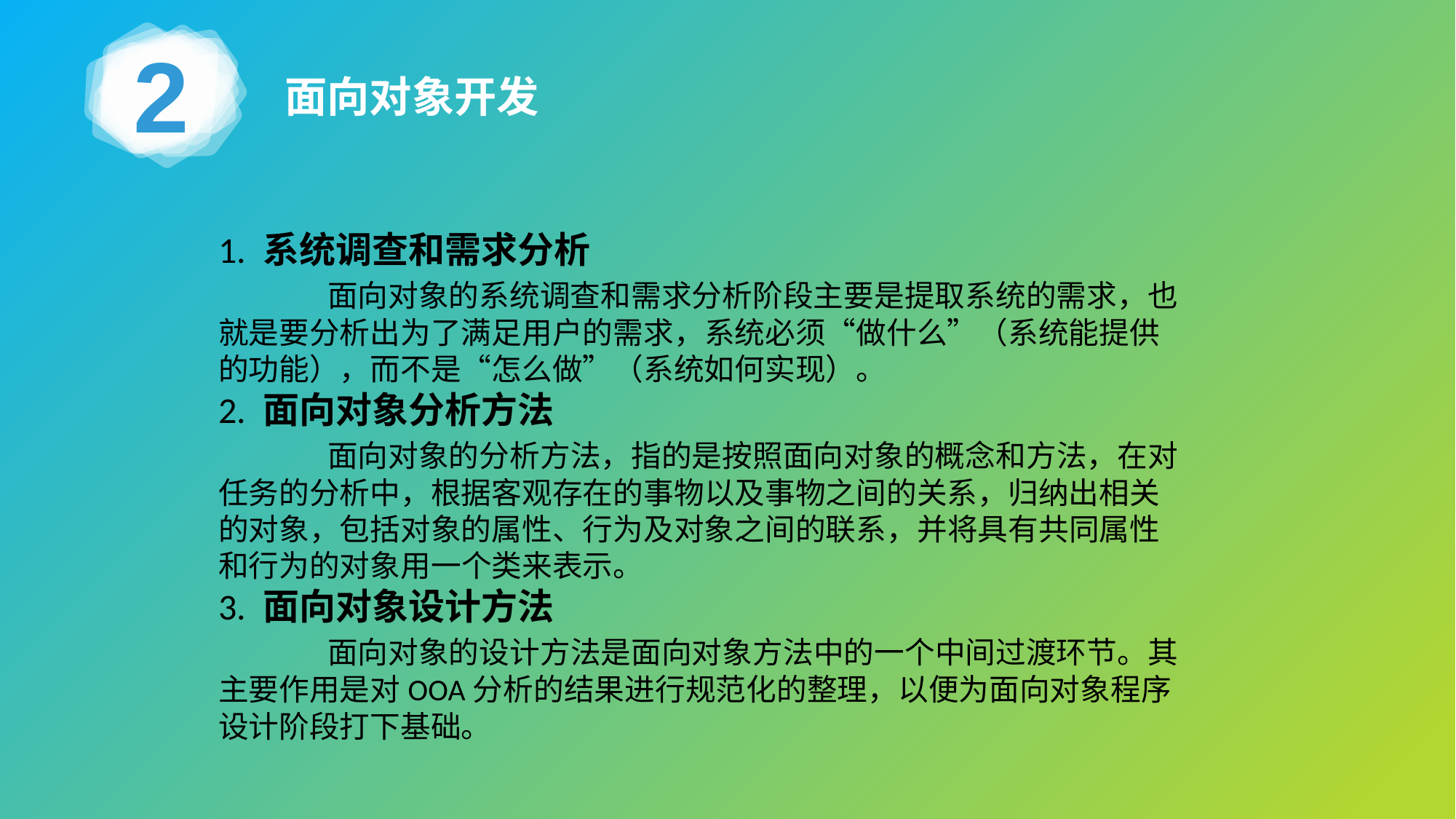

2

面向对象开发
1. 系统调查和需求分析
	面向对象的系统调查和需求分析阶段主要是提取系统的需求，也就是要分析出为了满足用户的需求，系统必须“做什么”（系统能提供的功能），而不是“怎么做”（系统如何实现）。
2. 面向对象分析方法
	面向对象的分析方法，指的是按照面向对象的概念和方法，在对任务的分析中，根据客观存在的事物以及事物之间的关系，归纳出相关的对象，包括对象的属性、行为及对象之间的联系，并将具有共同属性和行为的对象用一个类来表示。
3. 面向对象设计方法
	面向对象的设计方法是面向对象方法中的一个中间过渡环节。其主要作用是对OOA分析的结果进行规范化的整理，以便为面向对象程序设计阶段打下基础。